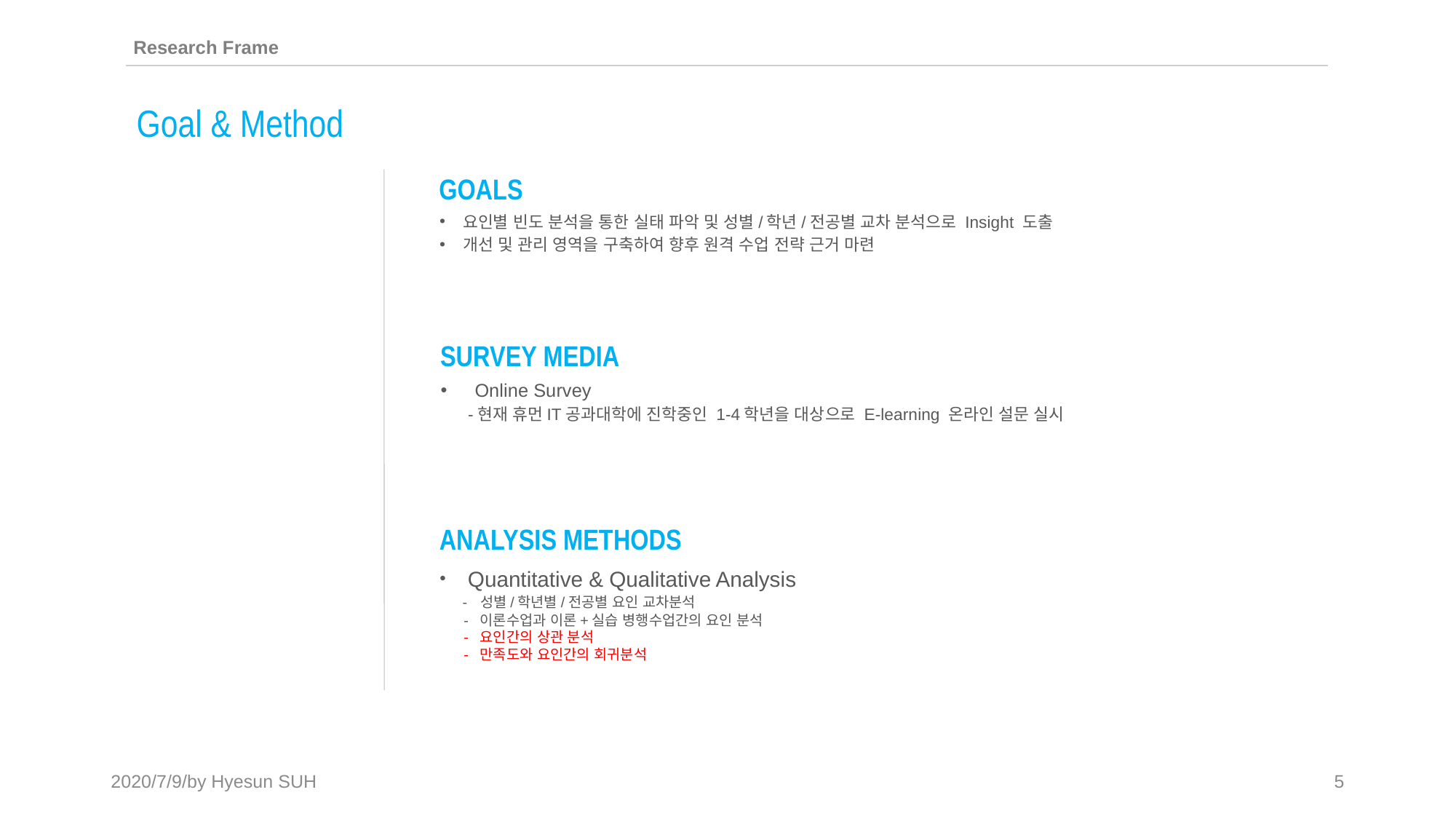

Research Frame
Goal & Method
GOALS
요인별 빈도 분석을 통한 실태 파악 및 성별/학년/전공별 교차 분석으로 Insight 도출
개선 및 관리 영역을 구축하여 향후 원격 수업 전략 근거 마련
SURVEY MEDIA
Online Survey
      -현재 휴먼IT공과대학에 진학중인 1-4학년을 대상으로 E-learning 온라인 설문 실시
ANALYSIS METHODS
 Quantitative & Qualitative Analysis
     -  성별/학년별/전공별 요인 교차분석
      -  이론수업과 이론+실습 병행수업간의 요인 분석
      -  요인간의 상관 분석
      -  만족도와 요인간의 회귀분석
2020/7/9/by Hyesun SUH
5